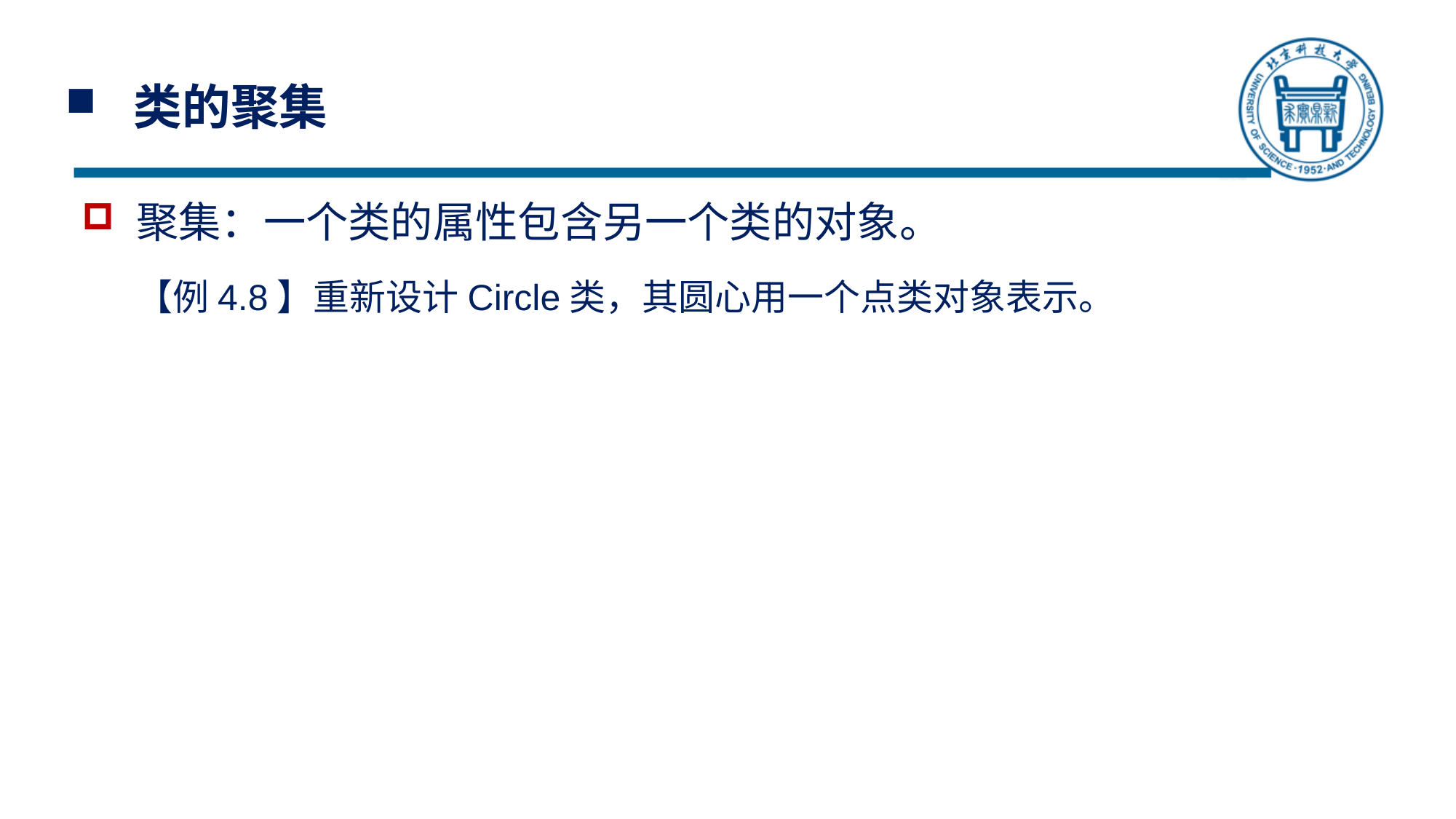

# 类的聚集
聚集：一个类的属性包含另一个类的对象。
【例4.8】重新设计Circle类，其圆心用一个点类对象表示。